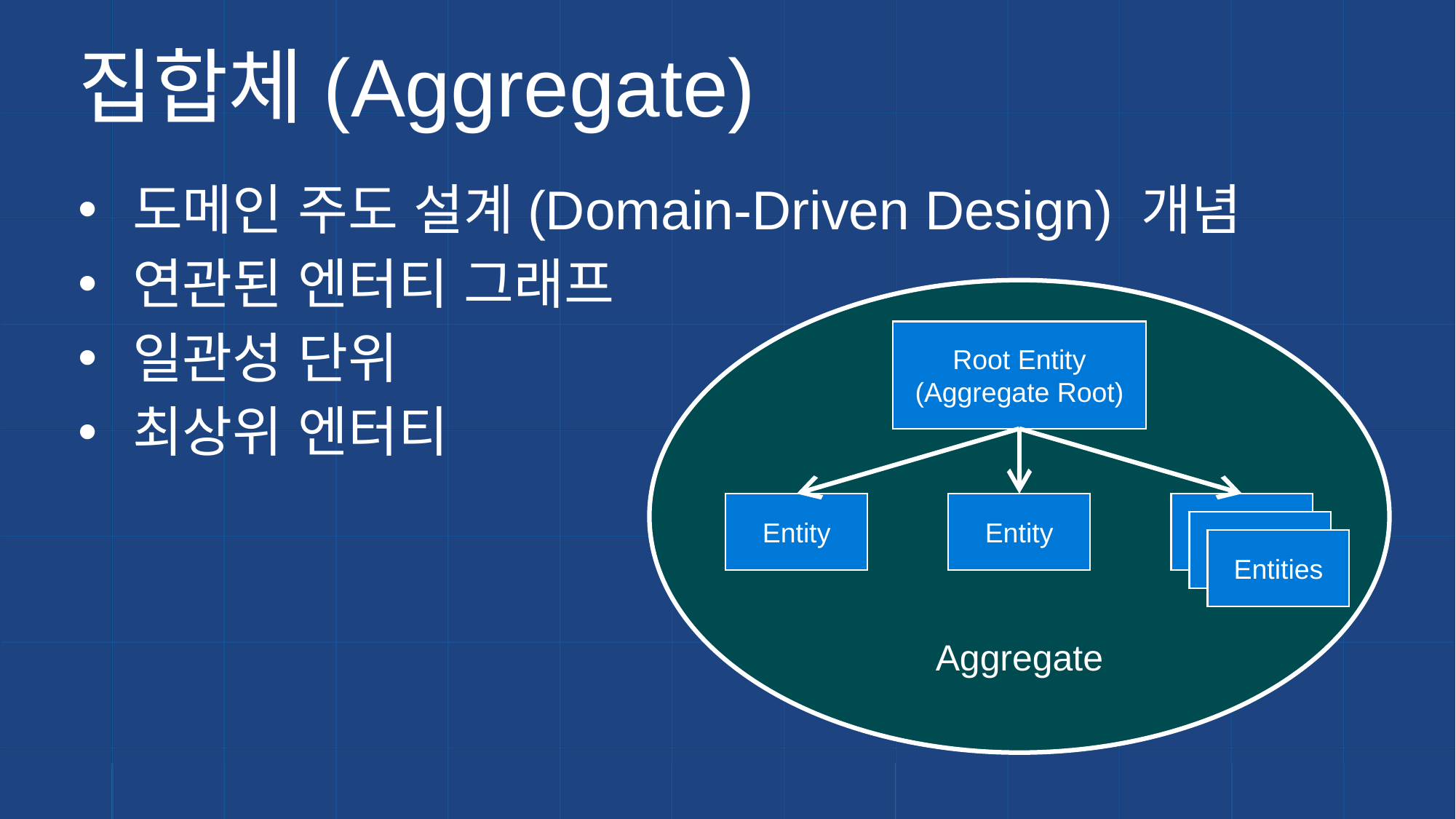

# 집합체(Aggregate)
도메인 주도 설계(Domain-Driven Design) 개념
연관된 엔터티 그래프
일관성 단위
최상위 엔터티
Aggregate
Root Entity
(Aggregate Root)
Entity
Entity
Entities
Entities
Entities